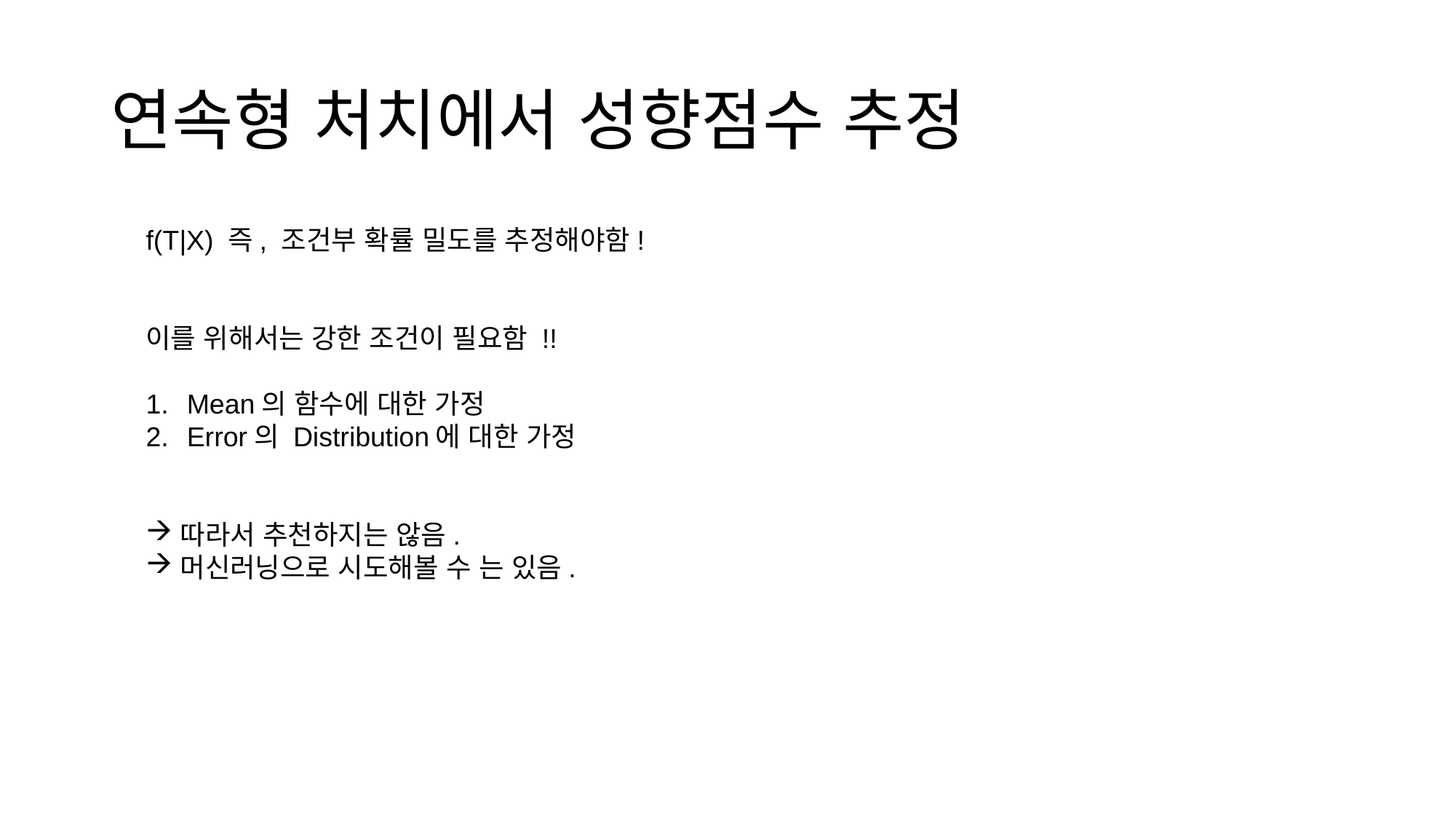

# 연속형 처치에서 성향점수 추정
f(T|X) 즉, 조건부 확률 밀도를 추정해야함!

이를 위해서는 강한 조건이 필요함 !!

Mean의 함수에 대한 가정
Error의 Distribution에 대한 가정

따라서 추천하지는 않음.
머신러닝으로 시도해볼 수 는 있음.